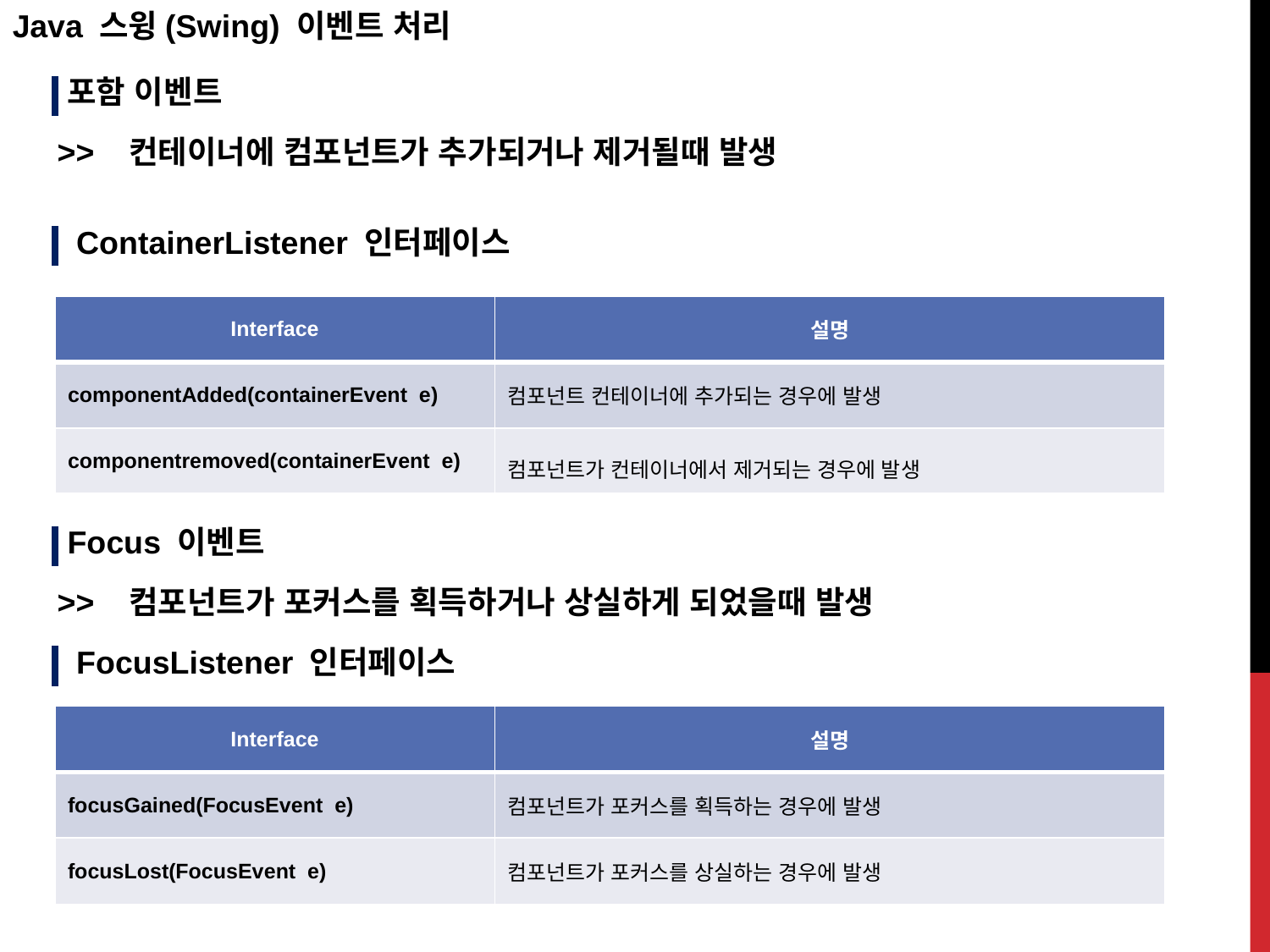

Java 스윙(Swing) 이벤트 처리
포함 이벤트
>>   컨테이너에 컴포넌트가 추가되거나 제거될때 발생
 ContainerListener 인터페이스
| Interface | 설명 |
| --- | --- |
| componentAdded(containerEvent e) | 컴포넌트 컨테이너에 추가되는 경우에 발생 |
| componentremoved(containerEvent e) | 컴포넌트가 컨테이너에서 제거되는 경우에 발생 |
Focus 이벤트
>>   컴포넌트가 포커스를 획득하거나 상실하게 되었을때 발생
 FocusListener 인터페이스
| Interface | 설명 |
| --- | --- |
| focusGained(FocusEvent e) | 컴포넌트가 포커스를 획득하는 경우에 발생 |
| focusLost(FocusEvent e) | 컴포넌트가 포커스를 상실하는 경우에 발생 |